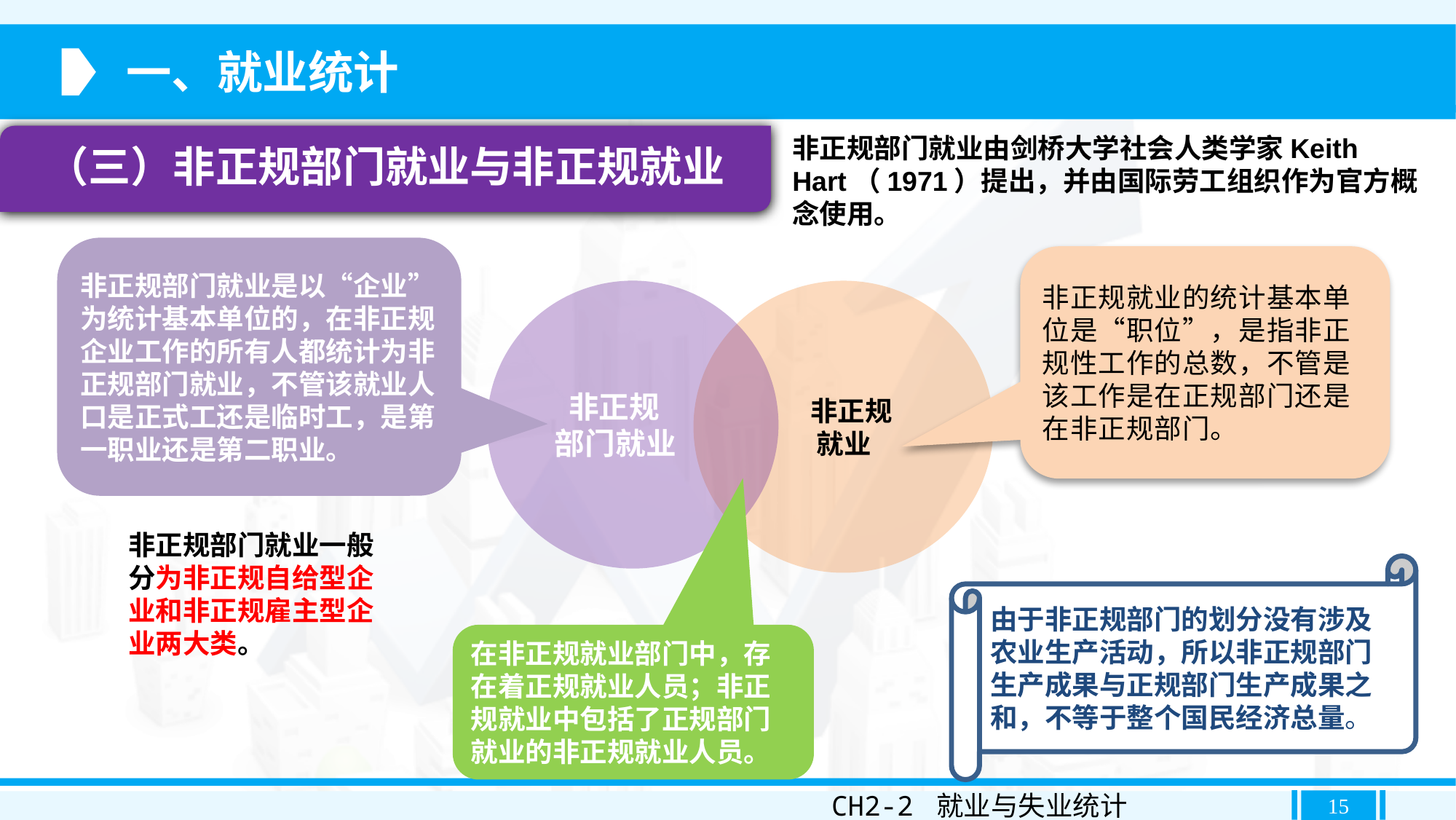

一、就业统计

非正规部门就业由剑桥大学社会人类学家Keith Hart（1971）提出，并由国际劳工组织作为官方概念使用。
（三）非正规部门就业与非正规就业
非正规部门就业是以“企业”为统计基本单位的，在非正规企业工作的所有人都统计为非正规部门就业，不管该就业人口是正式工还是临时工，是第一职业还是第二职业。

非正规就业的统计基本单位是“职位”，是指非正规性工作的总数，不管是该工作是在正规部门还是在非正规部门。

   非正规
 部门就业
         非正规
          就业
非正规部门就业一般分为非正规自给型企业和非正规雇主型企业两大类。

由于非正规部门的划分没有涉及农业生产活动，所以非正规部门生产成果与正规部门生产成果之和，不等于整个国民经济总量。

在非正规就业部门中，存在着正规就业人员；非正规就业中包括了正规部门就业的非正规就业人员。
CH2-2 就业与失业统计
15